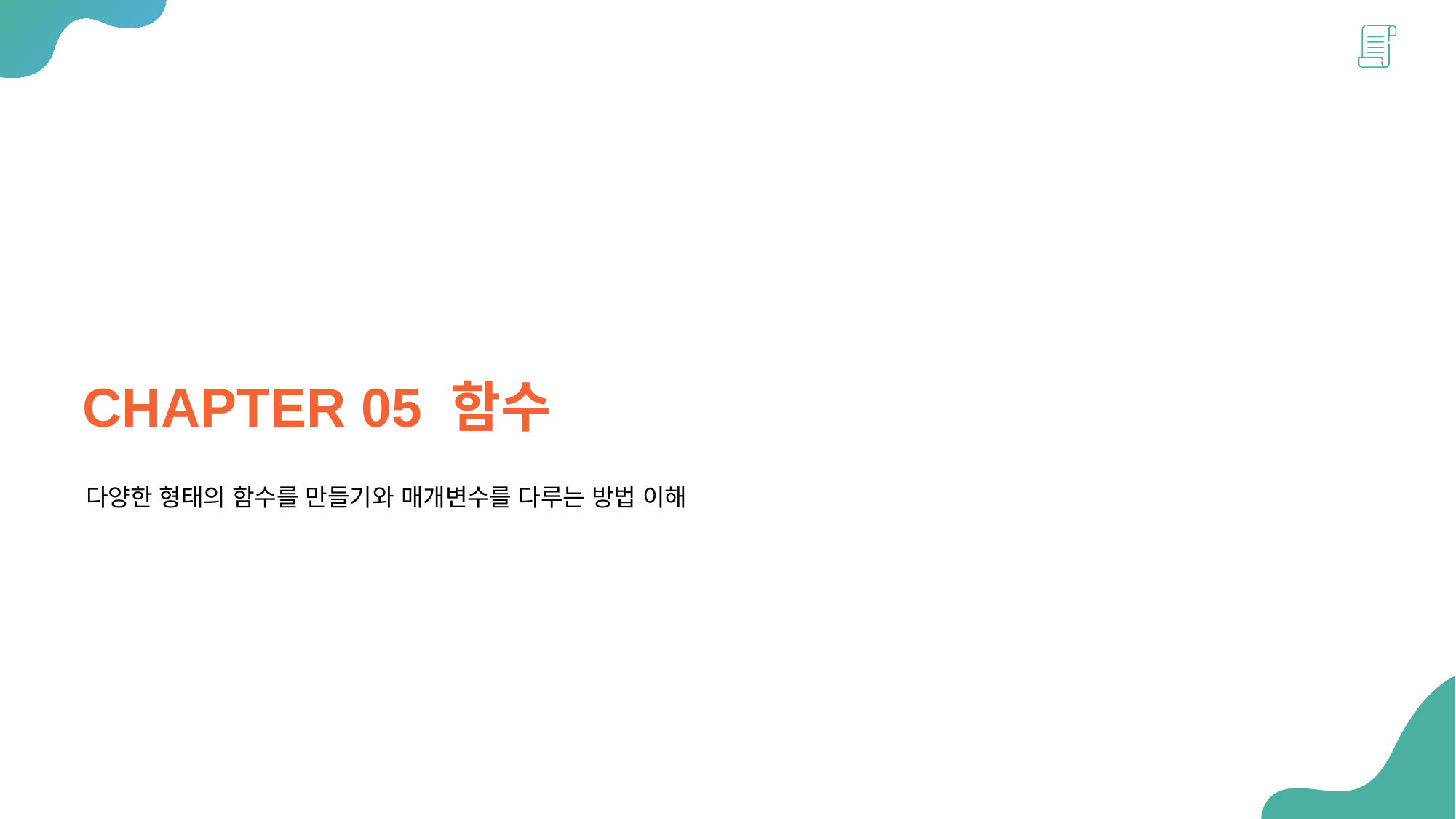

CHAPTER 05 함수
다양한 형태의 함수를 만들기와 매개변수를 다루는 방법 이해